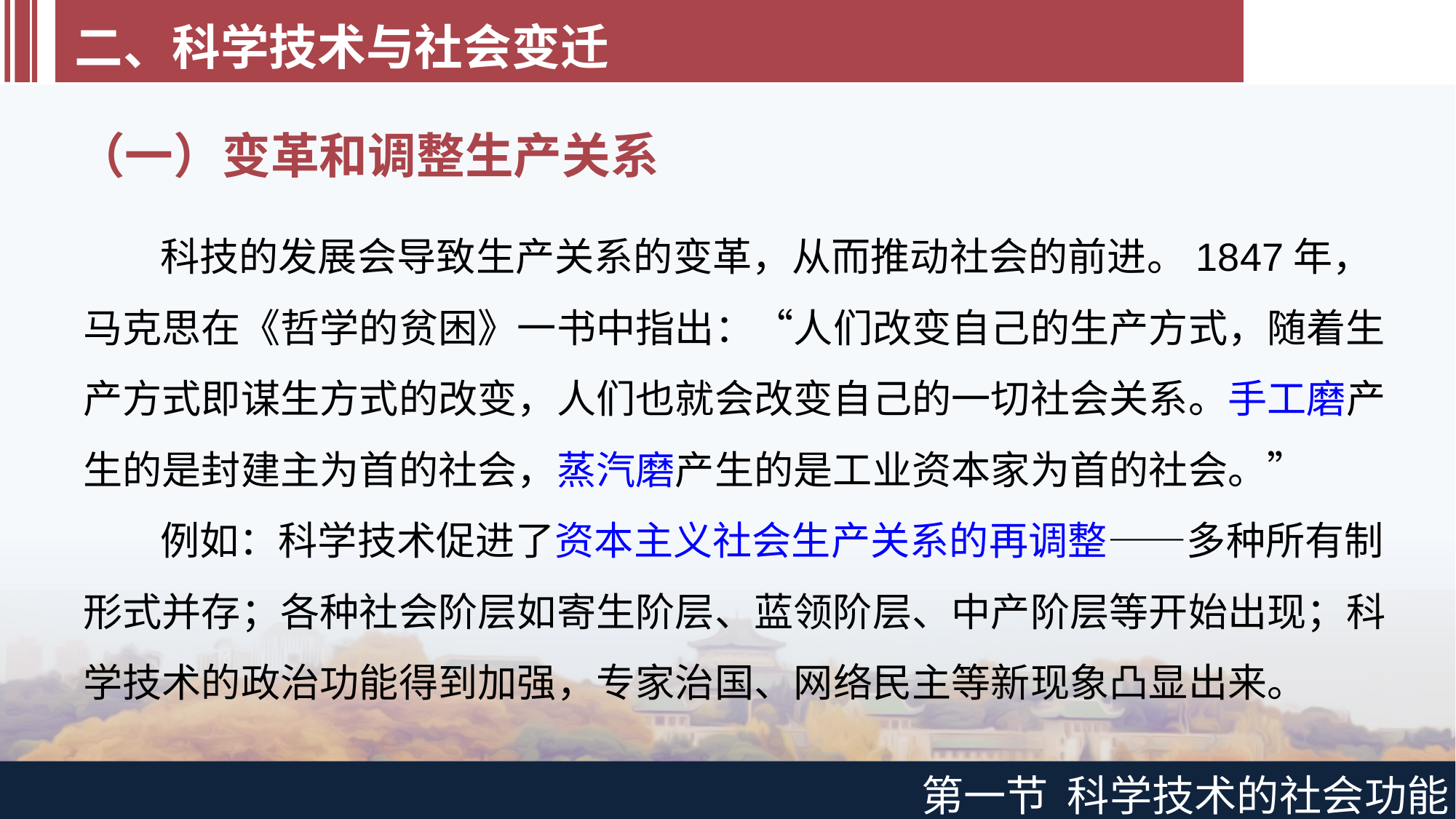

二、科学技术与社会变迁

（一）变革和调整生产关系
科技的发展会导致生产关系的变革，从而推动社会的前进。1847年，马克思在《哲学的贫困》一书中指出：“人们改变自己的生产方式，随着生产方式即谋生方式的改变，人们也就会改变自己的一切社会关系。手工磨产生的是封建主为首的社会，蒸汽磨产生的是工业资本家为首的社会。”
例如：科学技术促进了资本主义社会生产关系的再调整——多种所有制形式并存；各种社会阶层如寄生阶层、蓝领阶层、中产阶层等开始出现；科学技术的政治功能得到加强，专家治国、网络民主等新现象凸显出来。
第一节  科学技术的社会功能